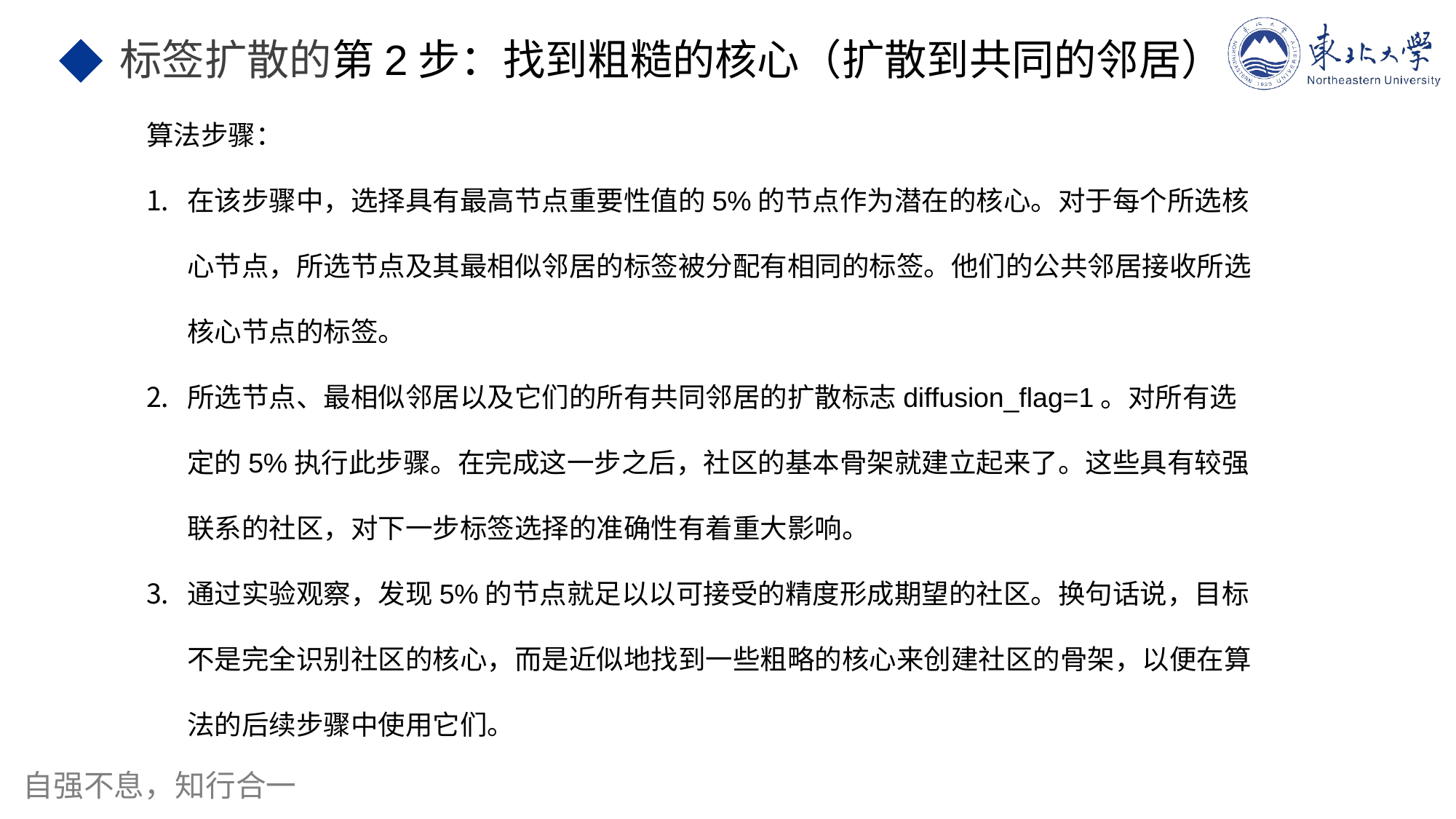

标签扩散的第2步：找到粗糙的核心（扩散到共同的邻居）

算法步骤：
在该步骤中，选择具有最高节点重要性值的5%的节点作为潜在的核心。对于每个所选核心节点，所选节点及其最相似邻居的标签被分配有相同的标签。他们的公共邻居接收所选核心节点的标签。
所选节点、最相似邻居以及它们的所有共同邻居的扩散标志diffusion_flag=1。对所有选定的5%执行此步骤。在完成这一步之后，社区的基本骨架就建立起来了。这些具有较强联系的社区，对下一步标签选择的准确性有着重大影响。
通过实验观察，发现5%的节点就足以以可接受的精度形成期望的社区。换句话说，目标不是完全识别社区的核心，而是近似地找到一些粗略的核心来创建社区的骨架，以便在算法的后续步骤中使用它们。

输入标题内容
输入标题内容
输入标题内容输入标题内容输入标题内容输入标题内容
输入标题内容输入标题内容输入标题内容输入标题内容